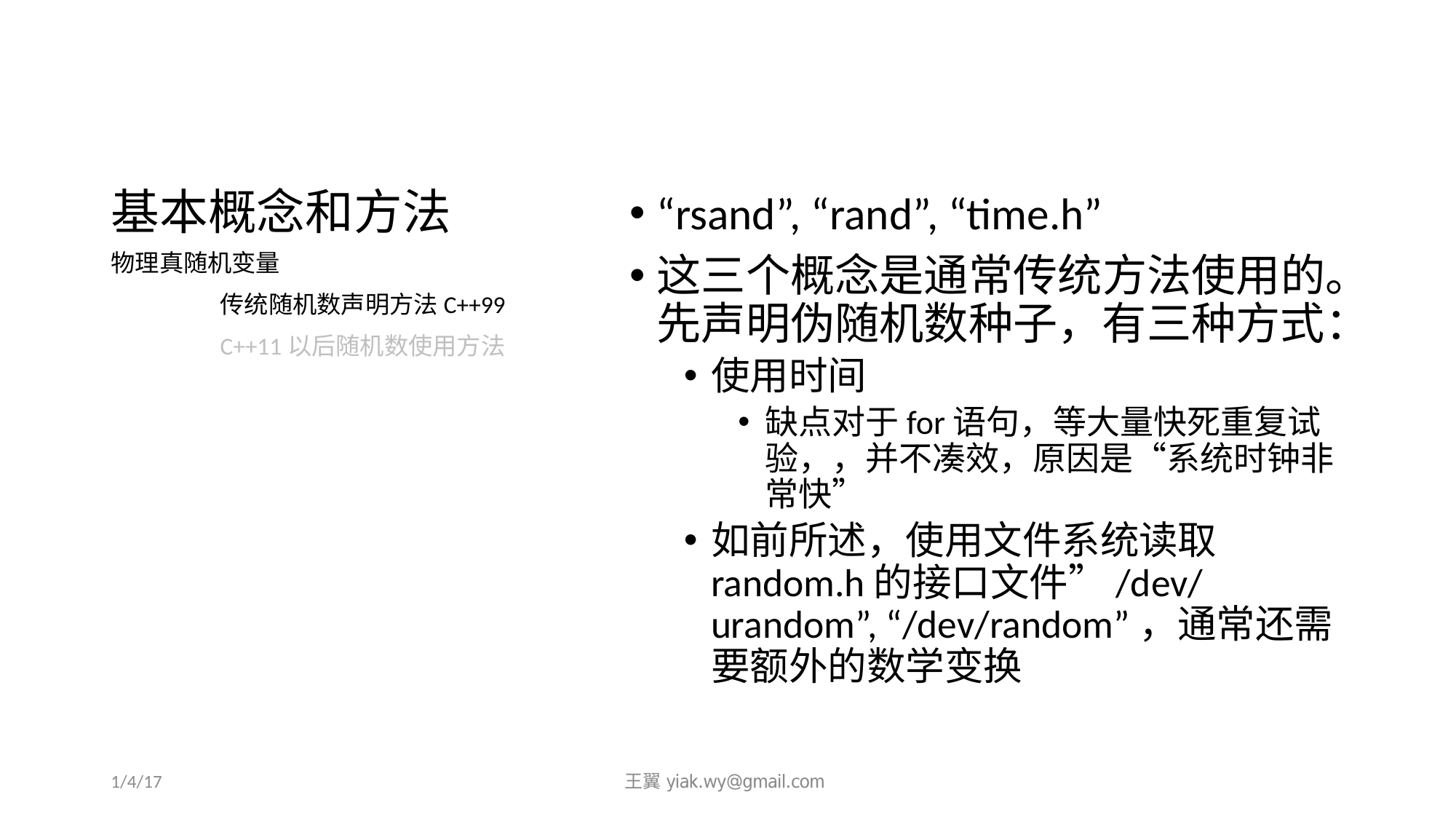

# 基本概念和方法

“rsand”, “rand”, “time.h”
这三个概念是通常传统方法使用的。先声明伪随机数种子，有三种方式：
使用时间
缺点对于for语句，等大量快死重复试验，，并不凑效，原因是“系统时钟非常快”
如前所述，使用文件系统读取random.h的接口文件”/dev/urandom”, “/dev/random”，通常还需要额外的数学变换
物理真随机变量
	传统随机数声明方法C++99
	C++11以后随机数使用方法

1/4/17
王翼 yiak.wy@gmail.com